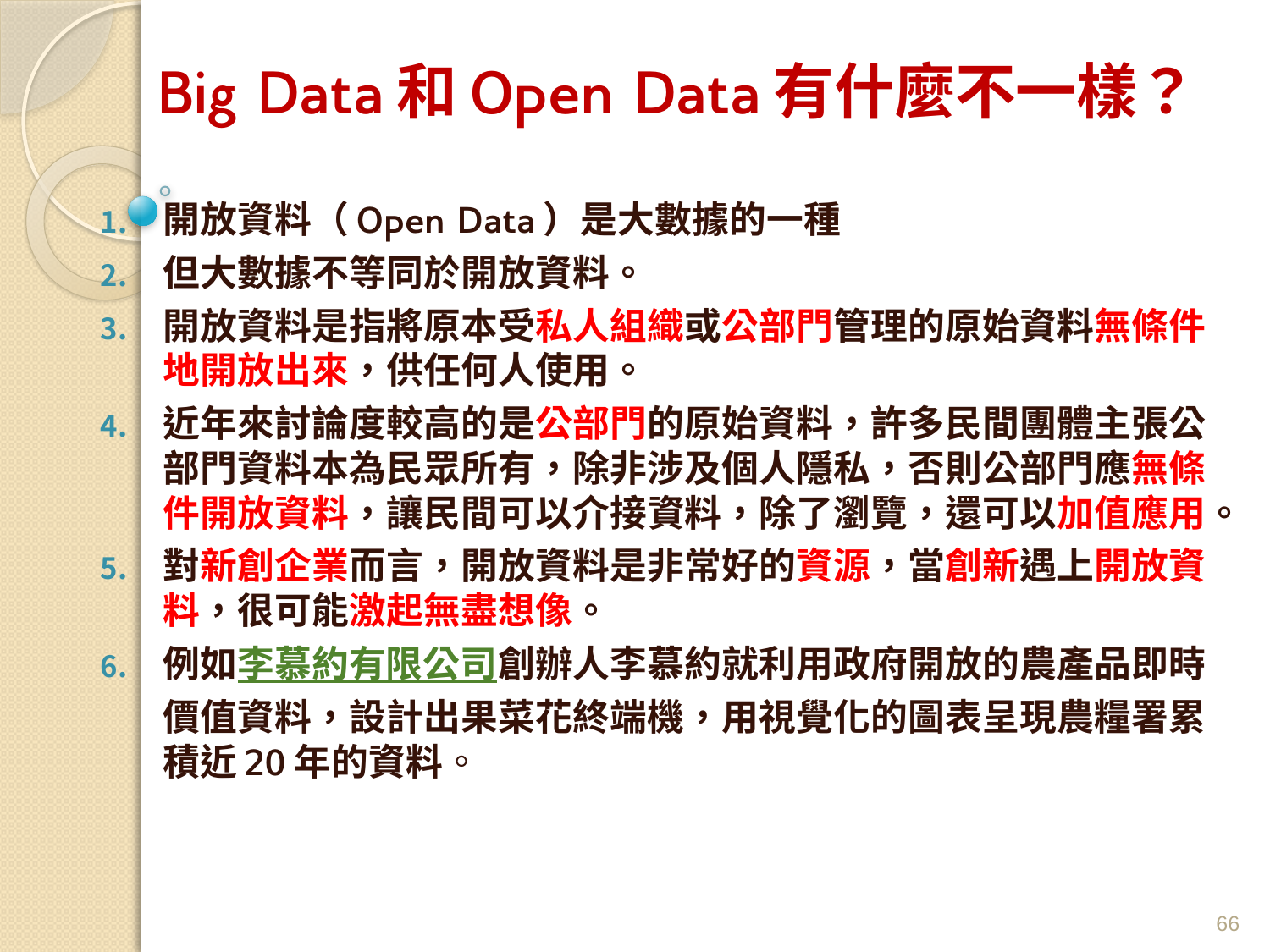

# Big Data和Open Data有什麼不一樣？
開放資料（Open Data）是大數據的一種
但大數據不等同於開放資料。
開放資料是指將原本受私人組織或公部門管理的原始資料無條件地開放出來，供任何人使用。
近年來討論度較高的是公部門的原始資料，許多民間團體主張公部門資料本為民眾所有，除非涉及個人隱私，否則公部門應無條件開放資料，讓民間可以介接資料，除了瀏覽，還可以加值應用。
對新創企業而言，開放資料是非常好的資源，當創新遇上開放資料，很可能激起無盡想像。
例如李慕約有限公司創辦人李慕約就利用政府開放的農產品即時價值資料，設計出果菜花終端機，用視覺化的圖表呈現農糧署累積近20年的資料。

66